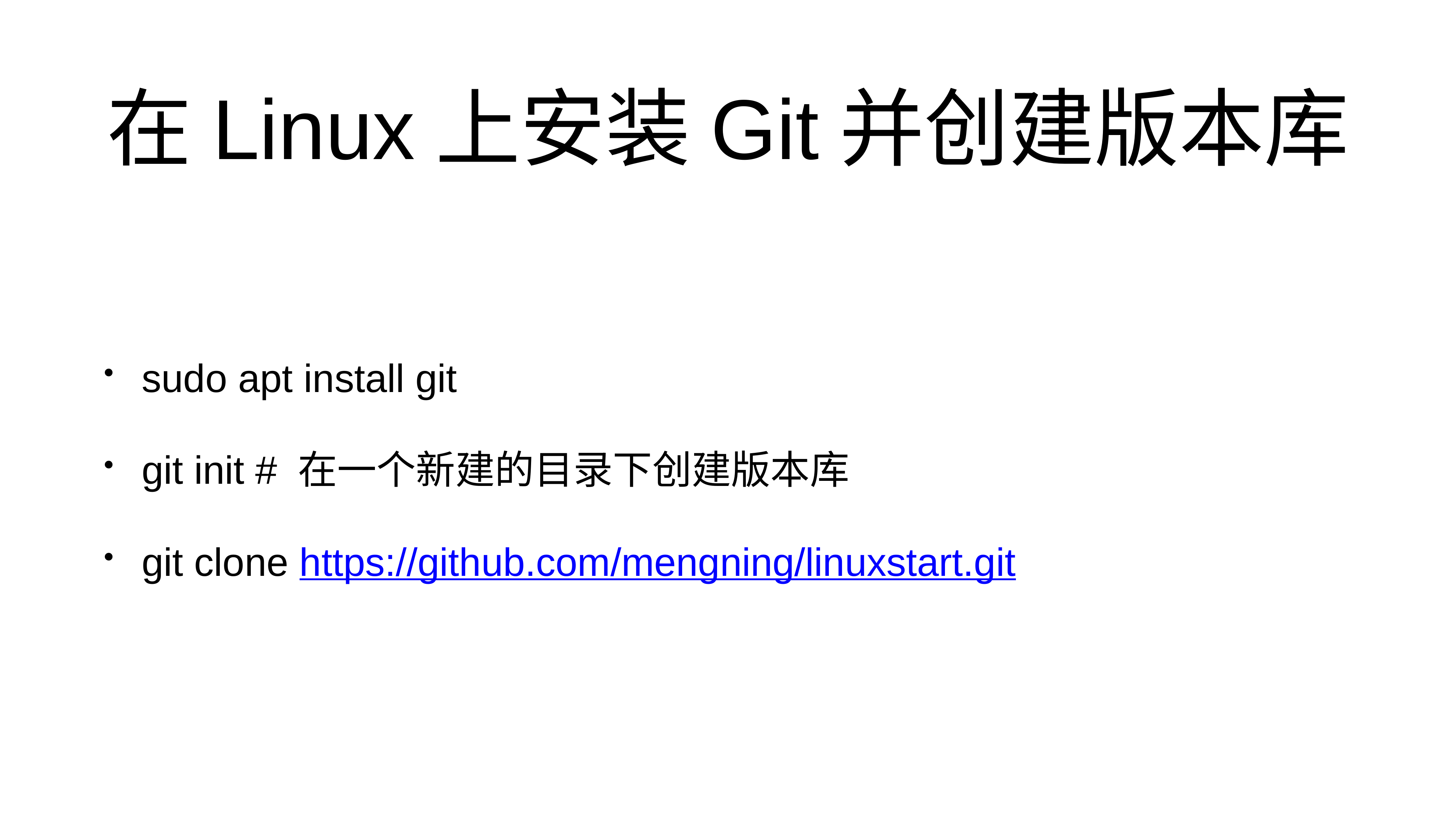

# 在Linux上安装Git并创建版本库
sudo apt install git
git init # 在一个新建的目录下创建版本库
git clone https://github.com/mengning/linuxstart.git